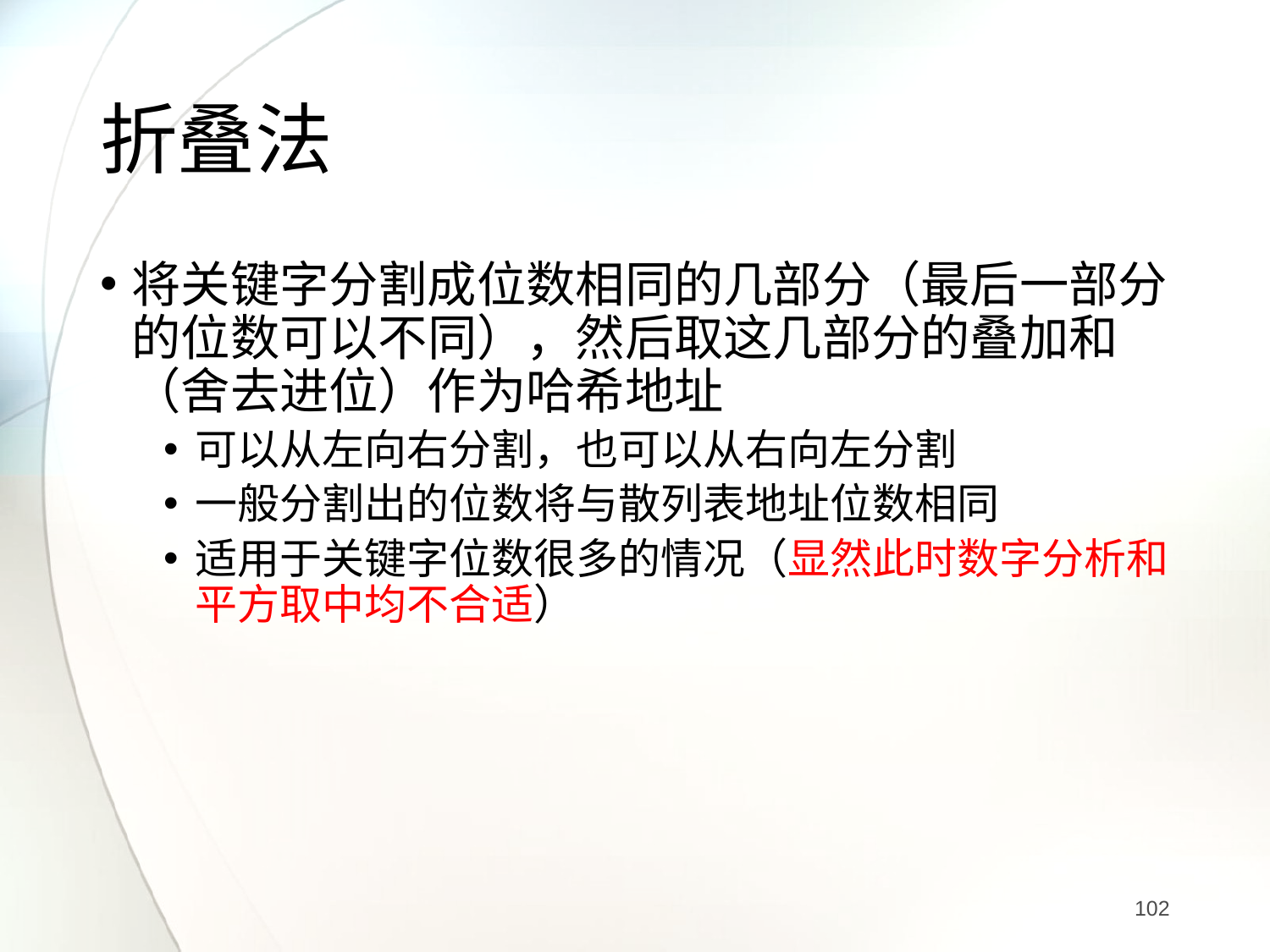

# 折叠法
将关键字分割成位数相同的几部分（最后一部分的位数可以不同），然后取这几部分的叠加和（舍去进位）作为哈希地址
可以从左向右分割，也可以从右向左分割
一般分割出的位数将与散列表地址位数相同
适用于关键字位数很多的情况（显然此时数字分析和平方取中均不合适）
102